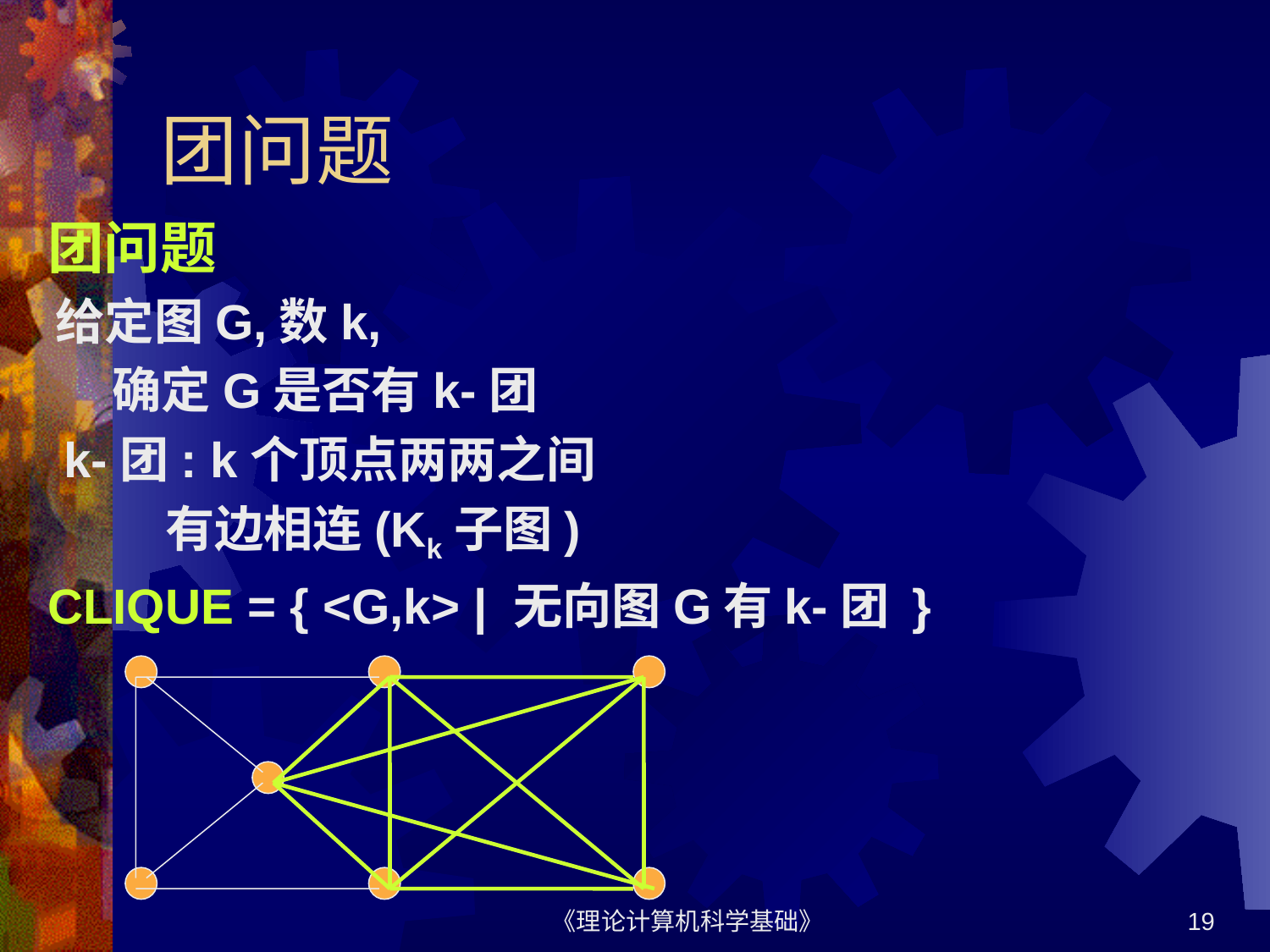

# 团问题
团问题
给定图G,数k,
    确定G是否有k-团
k-团: k个顶点两两之间
        有边相连(Kk子图)
CLIQUE = { <G,k> | 无向图G有k-团 }

《理论计算机科学基础》
19